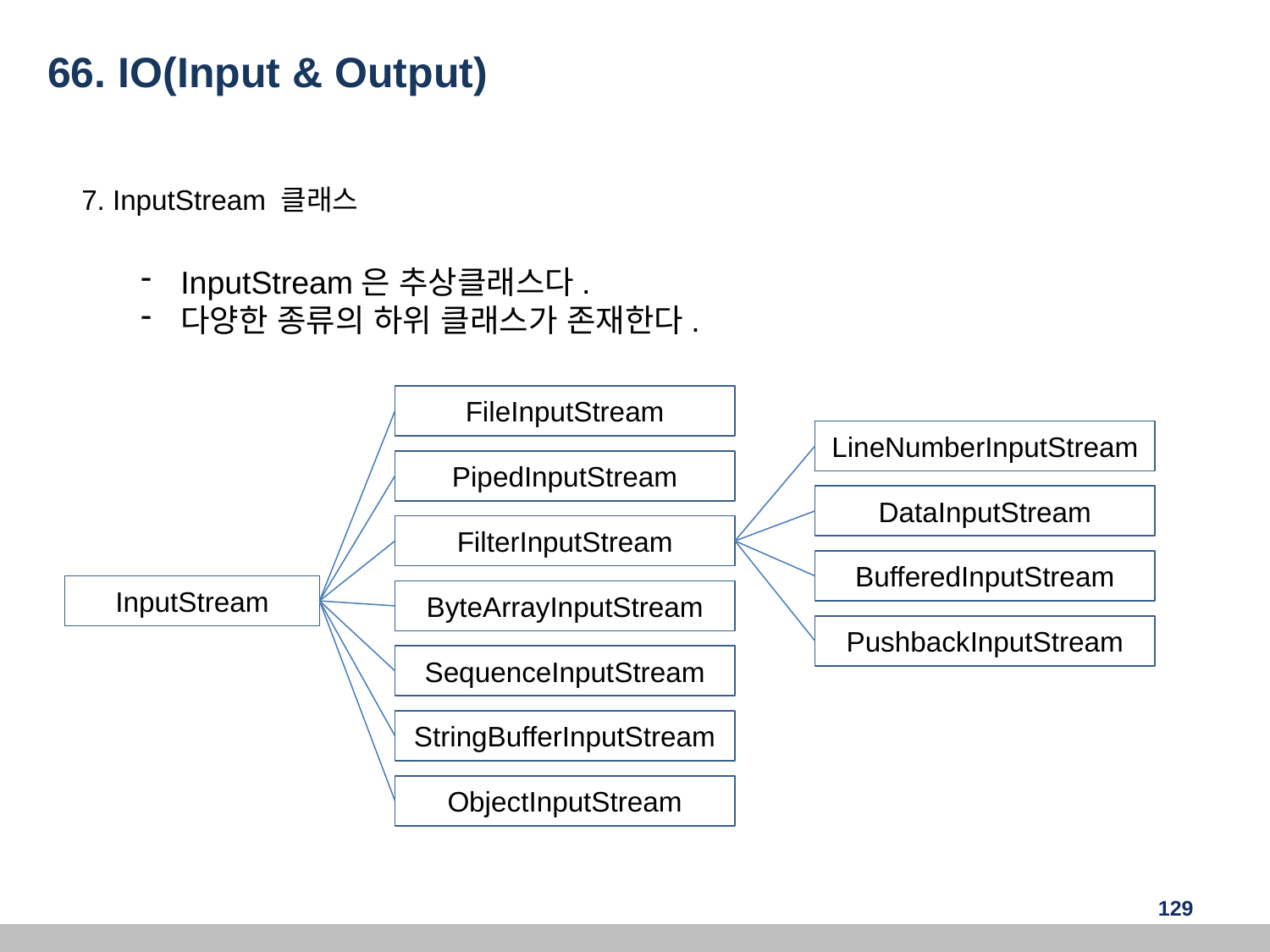

66. IO(Input & Output)
7. InputStream 클래스
InputStream은 추상클래스다.
다양한 종류의 하위 클래스가 존재한다.
FileInputStream
LineNumberInputStream
PipedInputStream
DataInputStream
FilterInputStream
BufferedInputStream
InputStream
ByteArrayInputStream
PushbackInputStream
SequenceInputStream
StringBufferInputStream
ObjectInputStream
129